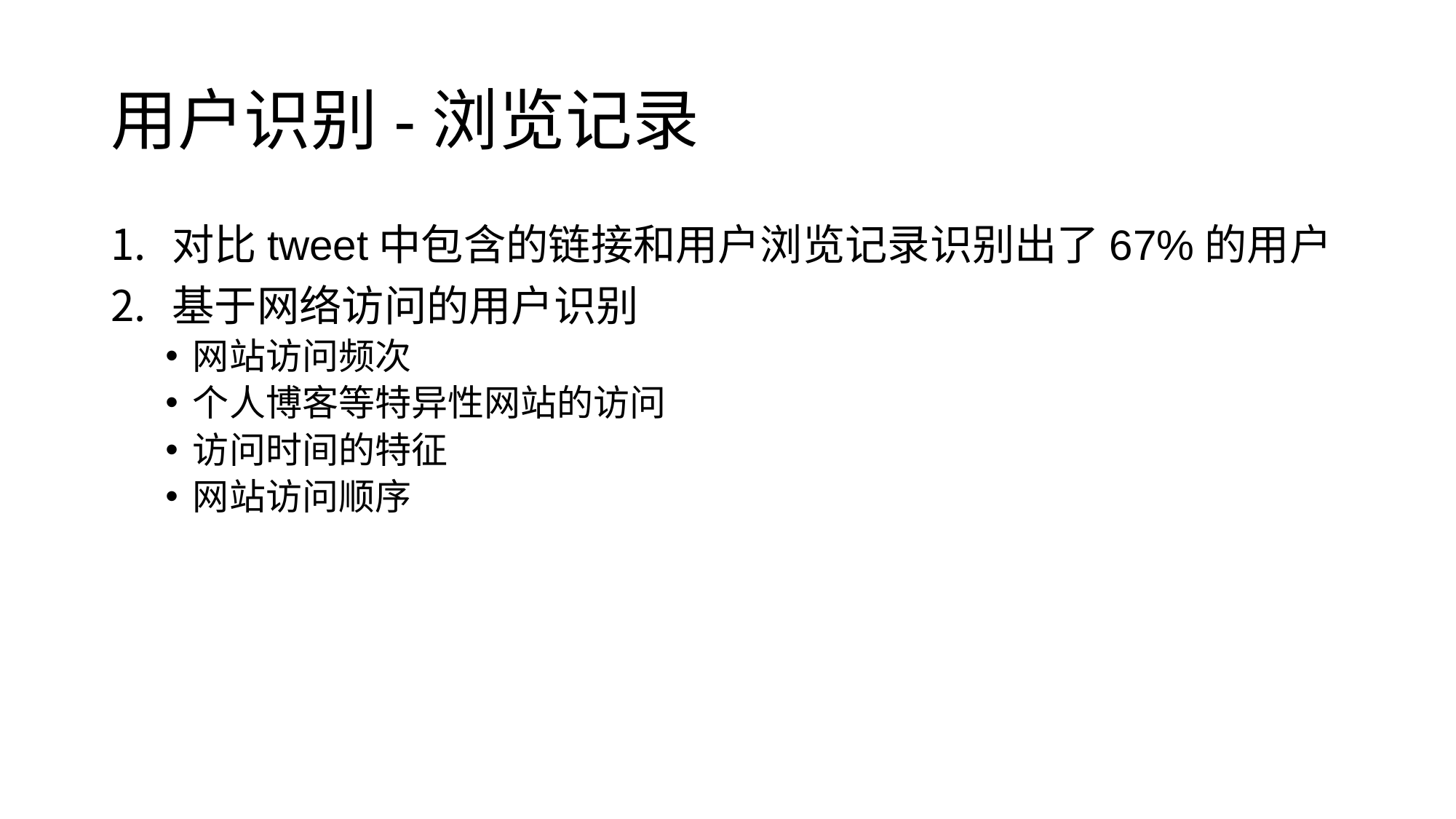

# 用户识别-浏览记录
对比tweet中包含的链接和用户浏览记录识别出了67%的用户
基于网络访问的用户识别
网站访问频次
个人博客等特异性网站的访问
访问时间的特征
网站访问顺序